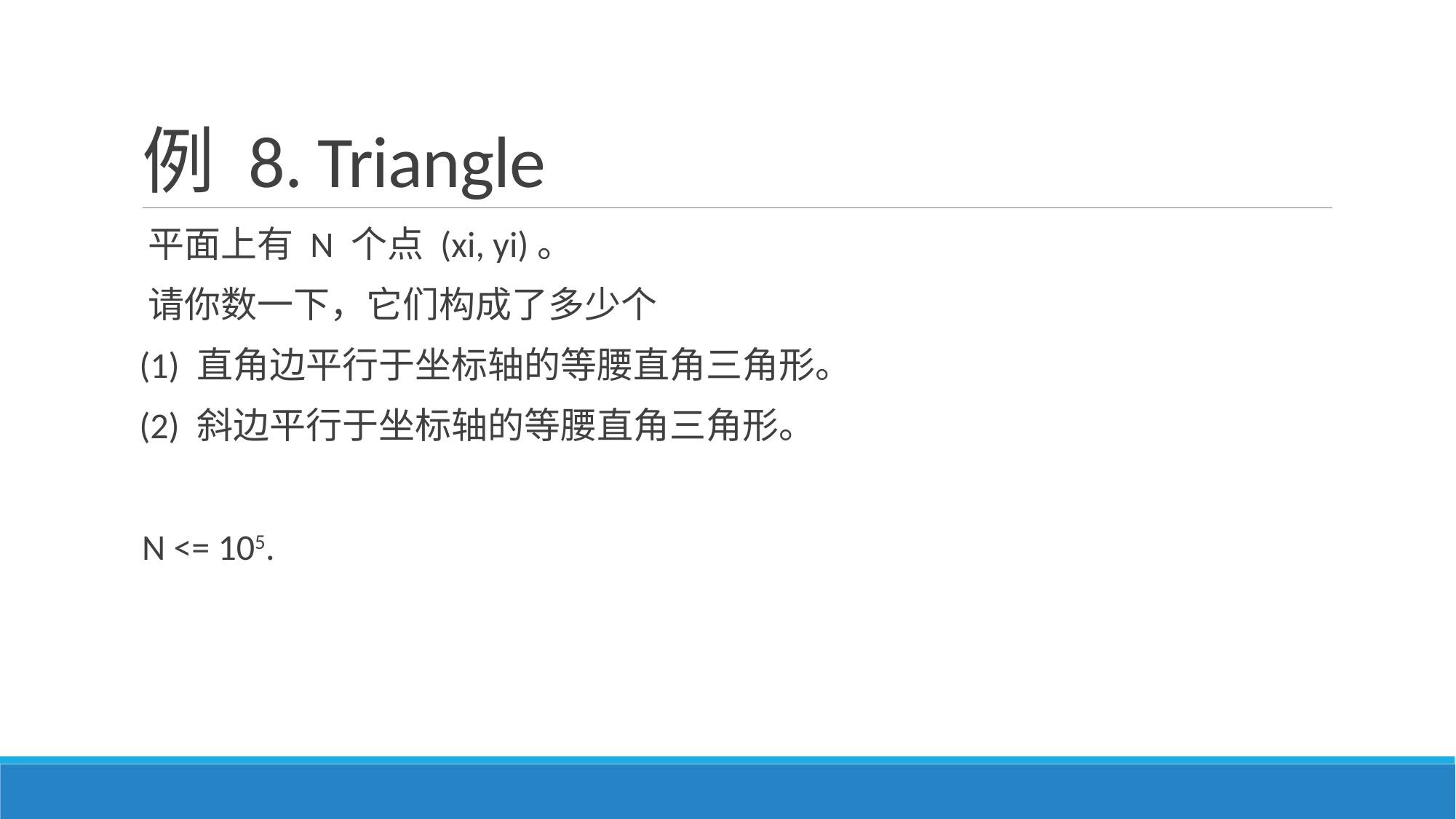

# 例 8. Triangle
 平面上有 N 个点 (xi, yi)。
 请你数一下，它们构成了多少个
 (1) 直角边平行于坐标轴的等腰直角三角形。
 (2) 斜边平行于坐标轴的等腰直角三角形。

N <= 105.